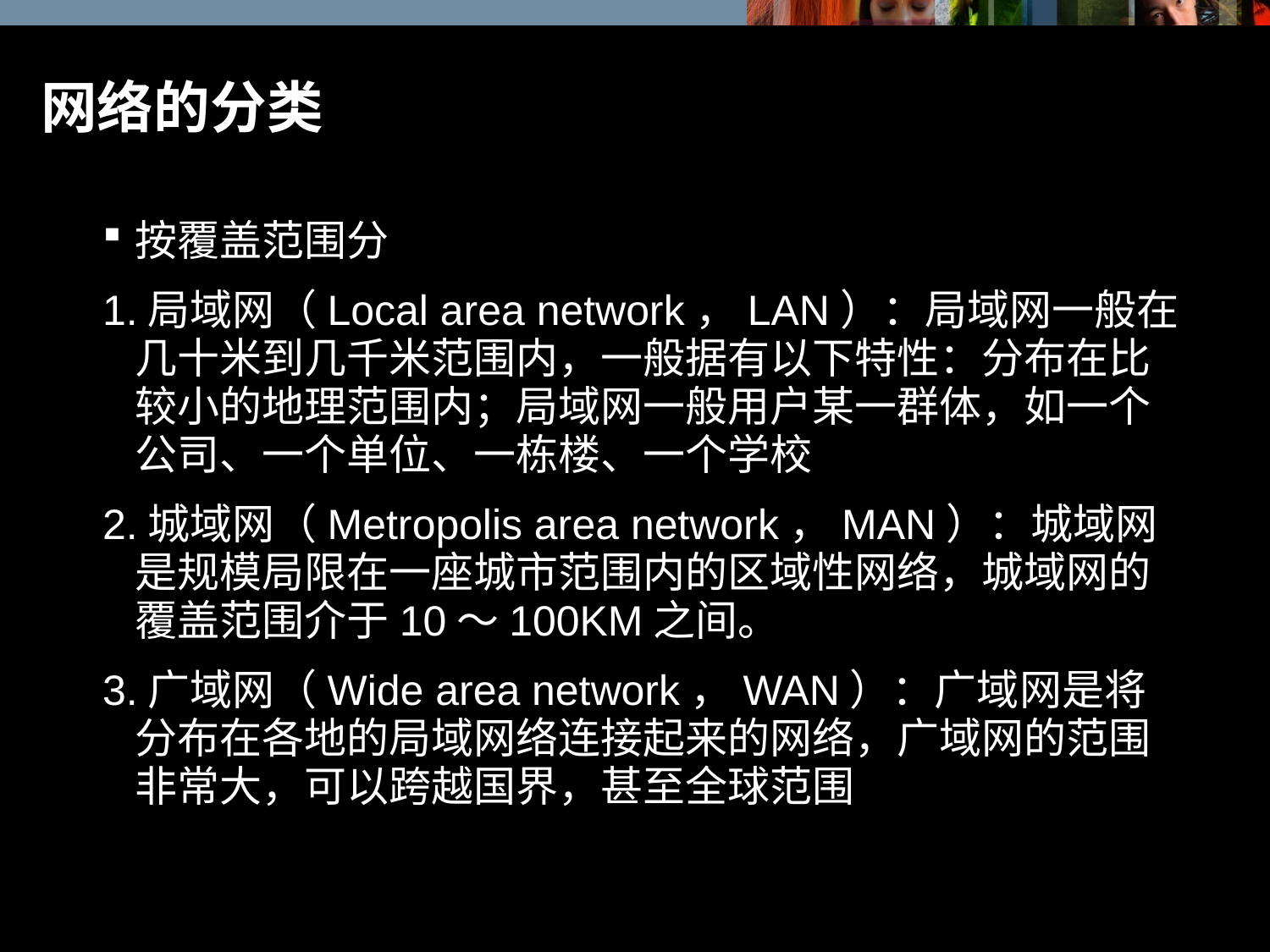

# 网络的分类
按覆盖范围分
1.局域网（Local area network，LAN）：局域网一般在几十米到几千米范围内，一般据有以下特性：分布在比较小的地理范围内；局域网一般用户某一群体，如一个公司、一个单位、一栋楼、一个学校
2.城域网（Metropolis area network，MAN）：城域网是规模局限在一座城市范围内的区域性网络，城域网的覆盖范围介于10～100KM之间。
3.广域网（Wide area network，WAN）：广域网是将分布在各地的局域网络连接起来的网络，广域网的范围非常大，可以跨越国界，甚至全球范围